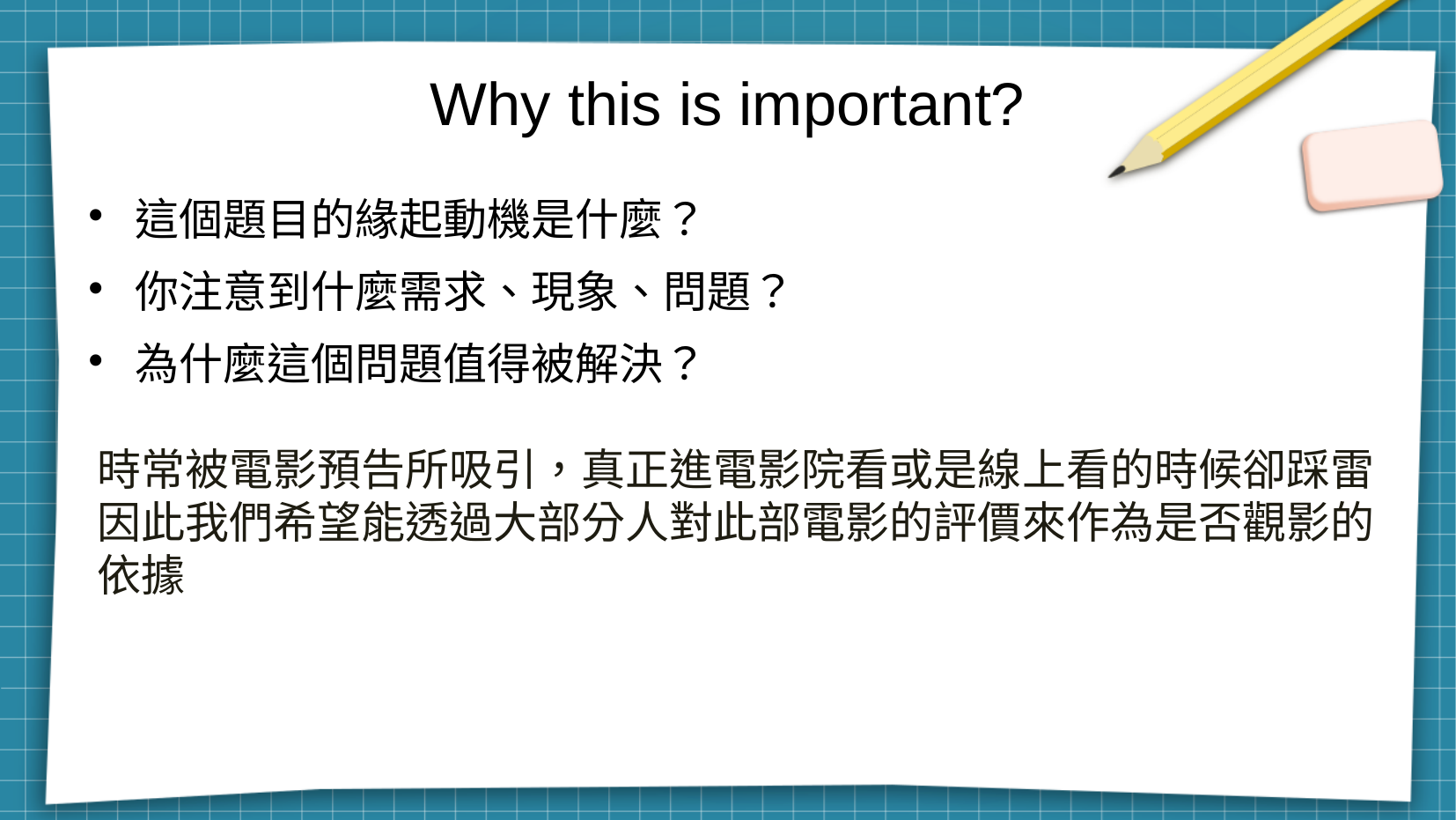

Why this is important?
這個題目的緣起動機是什麼？
你注意到什麼需求、現象、問題？
為什麼這個問題值得被解決？

 時常被電影預告所吸引，真正進電影院看或是線上看的時候卻踩雷
 因此我們希望能透過大部分人對此部電影的評價來作為是否觀影的
 依據